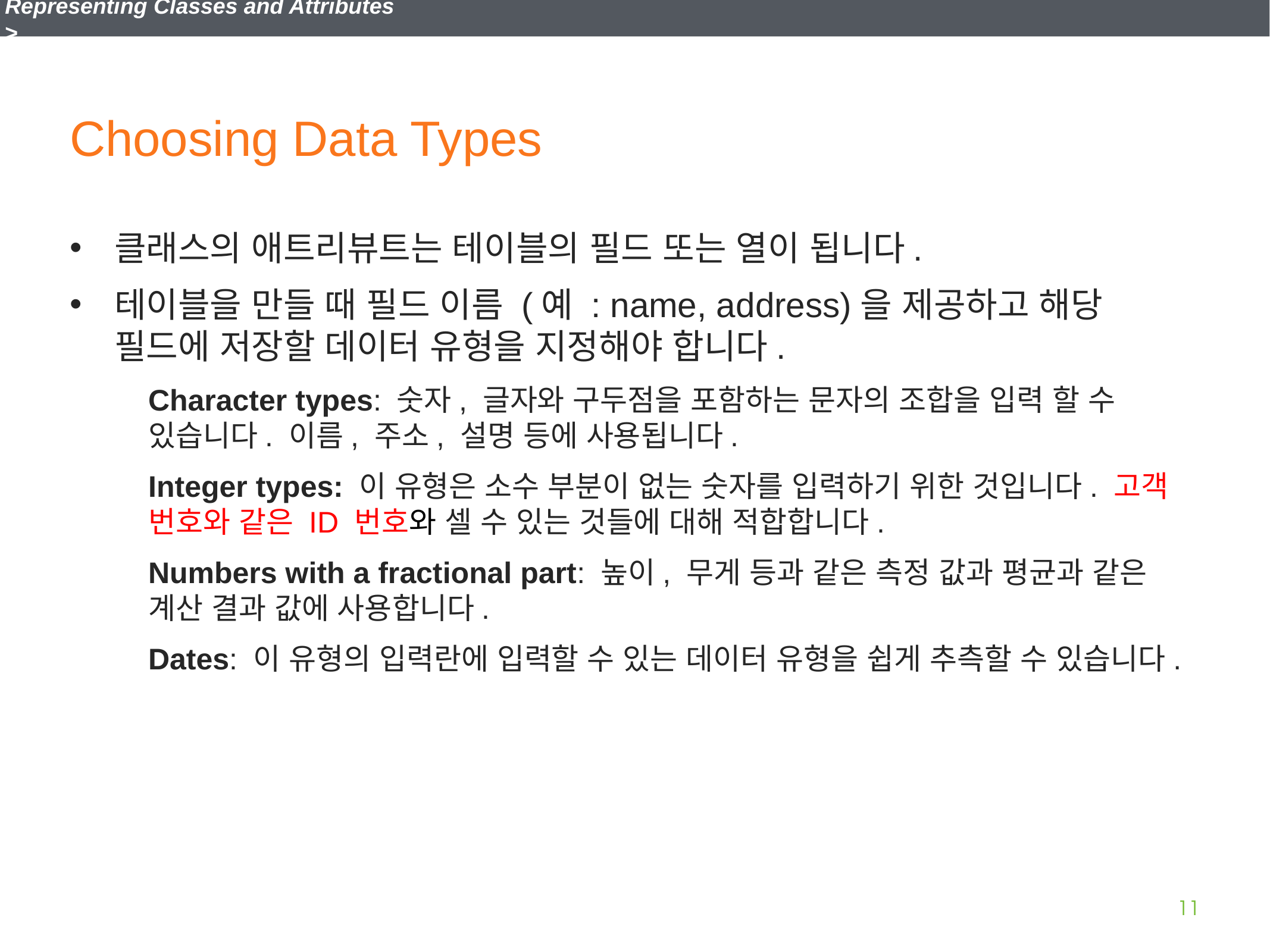

Representing Classes and Attributes >
# Choosing Data Types
클래스의 애트리뷰트는 테이블의 필드 또는 열이 됩니다.
테이블을 만들 때 필드 이름 (예 : name, address)을 제공하고 해당 필드에 저장할 데이터 유형을 지정해야 합니다.
Character types: 숫자, 글자와 구두점을 포함하는 문자의 조합을 입력 할 수 있습니다. 이름, 주소, 설명 등에 사용됩니다.
Integer types: 이 유형은 소수 부분이 없는 숫자를 입력하기 위한 것입니다. 고객 번호와 같은 ID 번호와 셀 수 있는 것들에 대해 적합합니다.
Numbers with a fractional part: 높이, 무게 등과 같은 측정 값과 평균과 같은 계산 결과 값에 사용합니다.
Dates: 이 유형의 입력란에 입력할 수 있는 데이터 유형을 쉽게 추측할 수 있습니다.
11